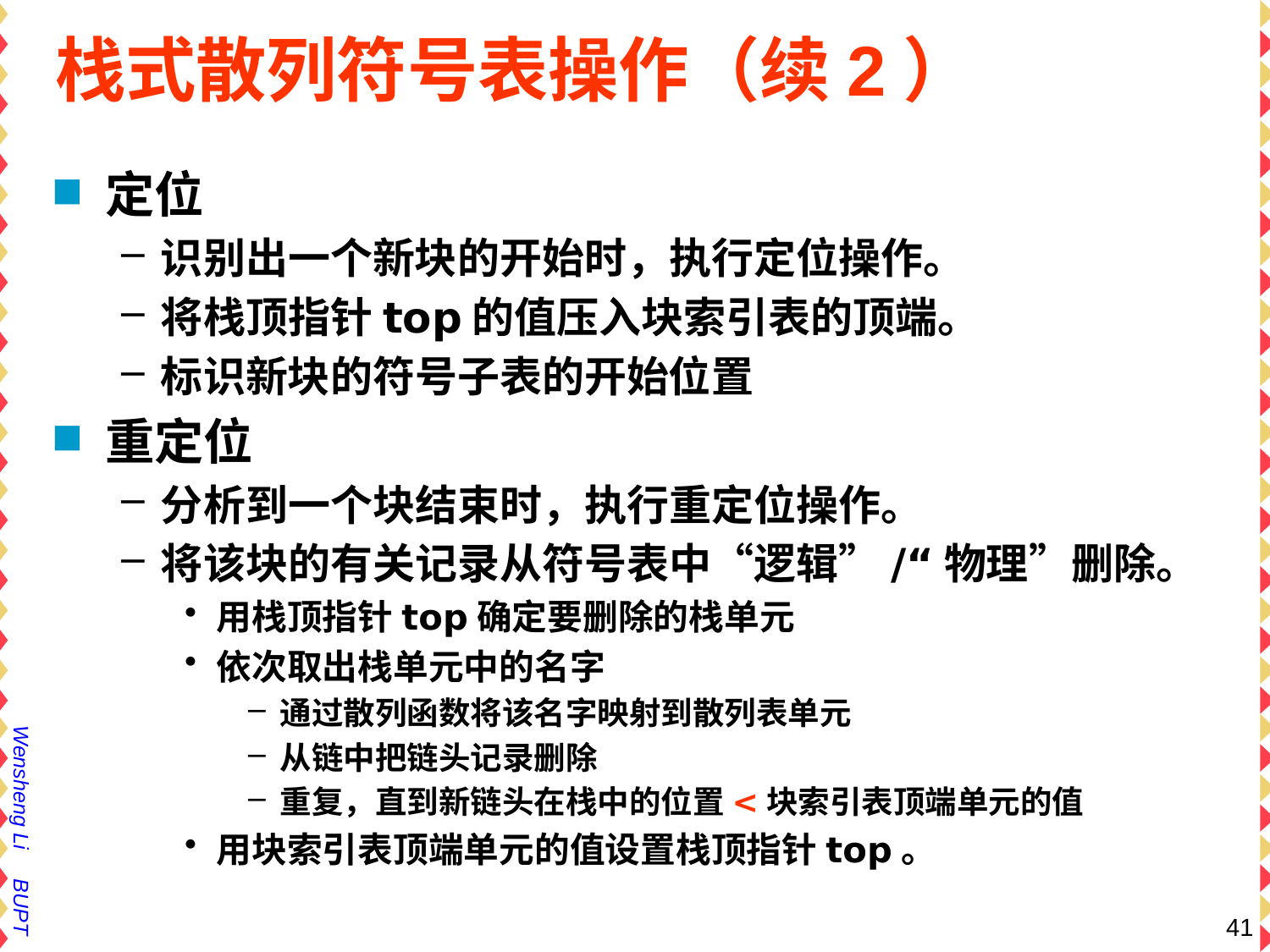

# 栈式散列符号表操作（续2）
定位
识别出一个新块的开始时，执行定位操作。
将栈顶指针top的值压入块索引表的顶端。
标识新块的符号子表的开始位置
重定位
分析到一个块结束时，执行重定位操作。
将该块的有关记录从符号表中“逻辑”/“物理”删除。
用栈顶指针top确定要删除的栈单元
依次取出栈单元中的名字
通过散列函数将该名字映射到散列表单元
从链中把链头记录删除
重复，直到新链头在栈中的位置<块索引表顶端单元的值
用块索引表顶端单元的值设置栈顶指针top。
41